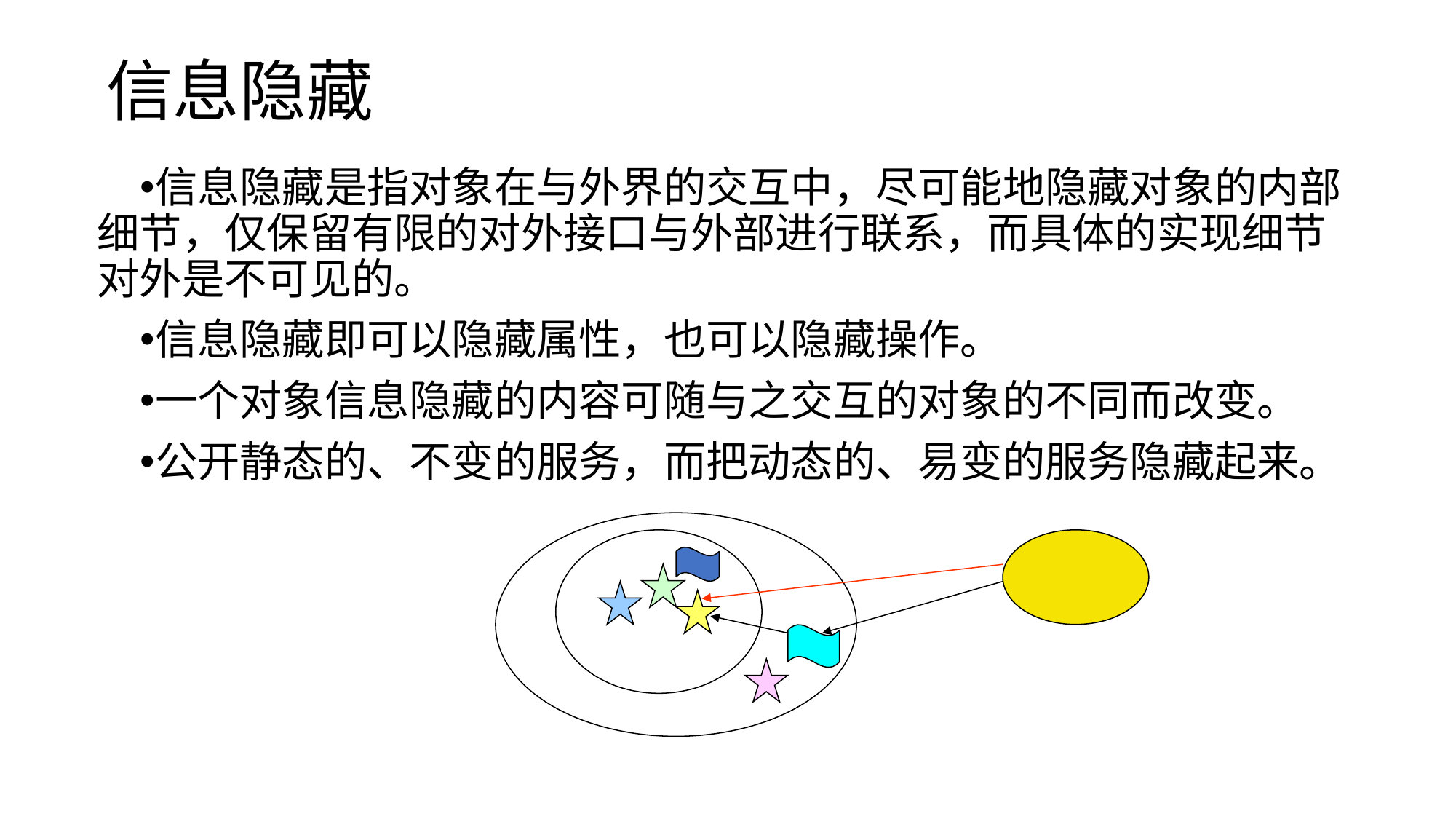

信息隐藏
信息隐藏是指对象在与外界的交互中，尽可能地隐藏对象的内部细节，仅保留有限的对外接口与外部进行联系，而具体的实现细节对外是不可见的。
信息隐藏即可以隐藏属性，也可以隐藏操作。
一个对象信息隐藏的内容可随与之交互的对象的不同而改变。
公开静态的、不变的服务，而把动态的、易变的服务隐藏起来。